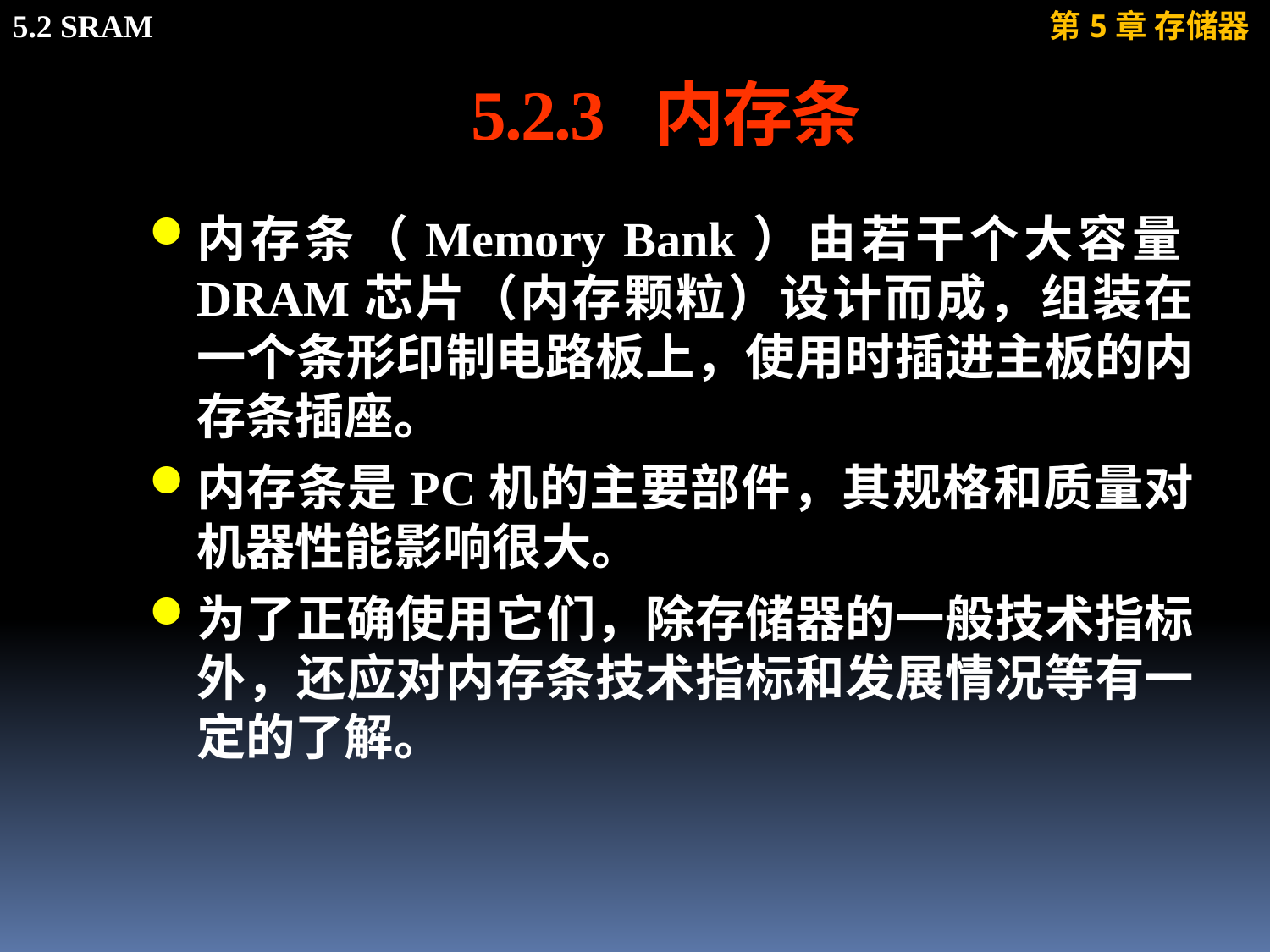

# 5.2.3  内存条
内存条（Memory Bank）由若干个大容量DRAM芯片（内存颗粒）设计而成，组装在一个条形印制电路板上，使用时插进主板的内存条插座。
内存条是PC机的主要部件，其规格和质量对机器性能影响很大。
为了正确使用它们，除存储器的一般技术指标外，还应对内存条技术指标和发展情况等有一定的了解。